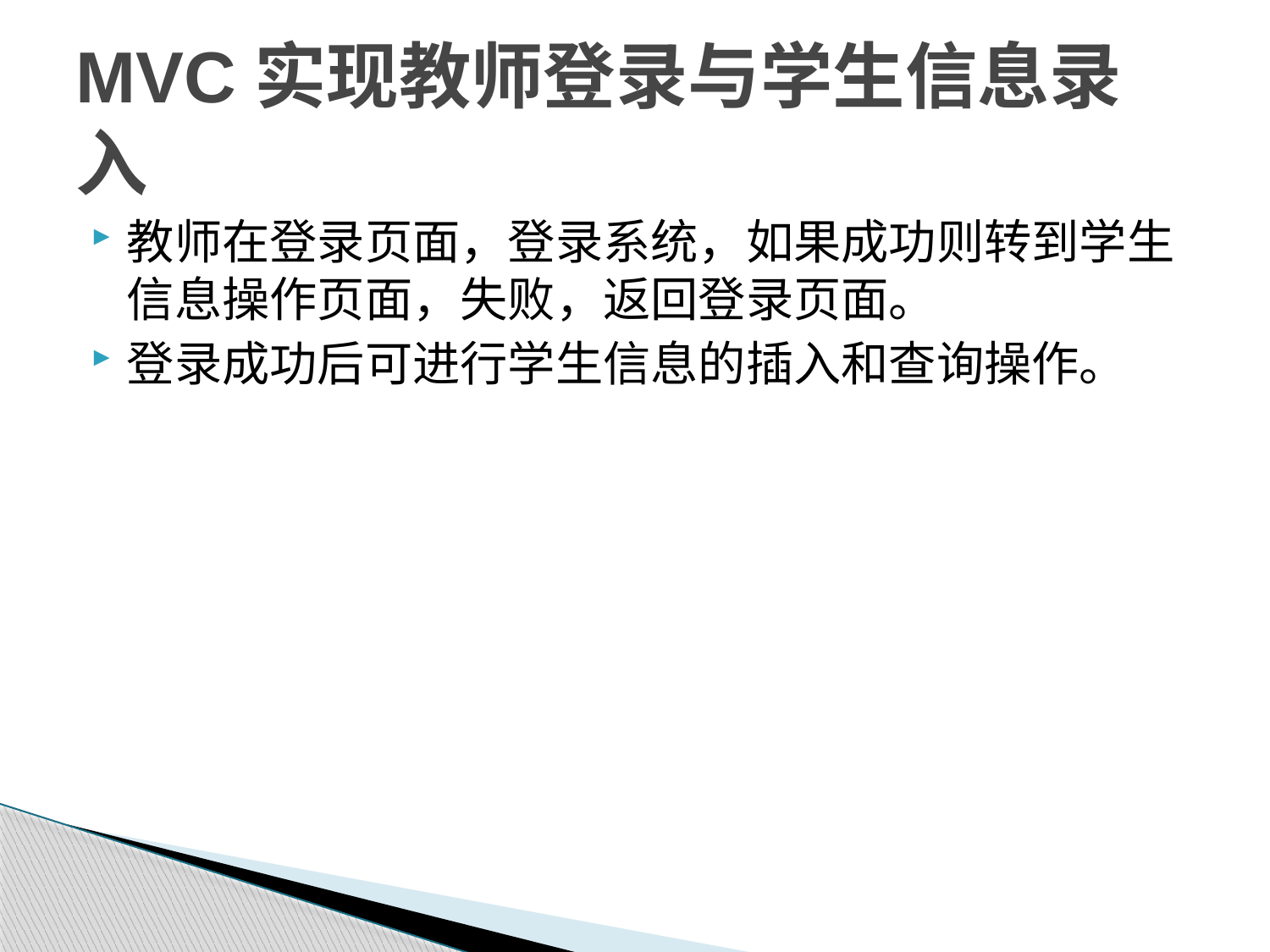

# MVC实现教师登录与学生信息录入
教师在登录页面，登录系统，如果成功则转到学生信息操作页面，失败，返回登录页面。
登录成功后可进行学生信息的插入和查询操作。